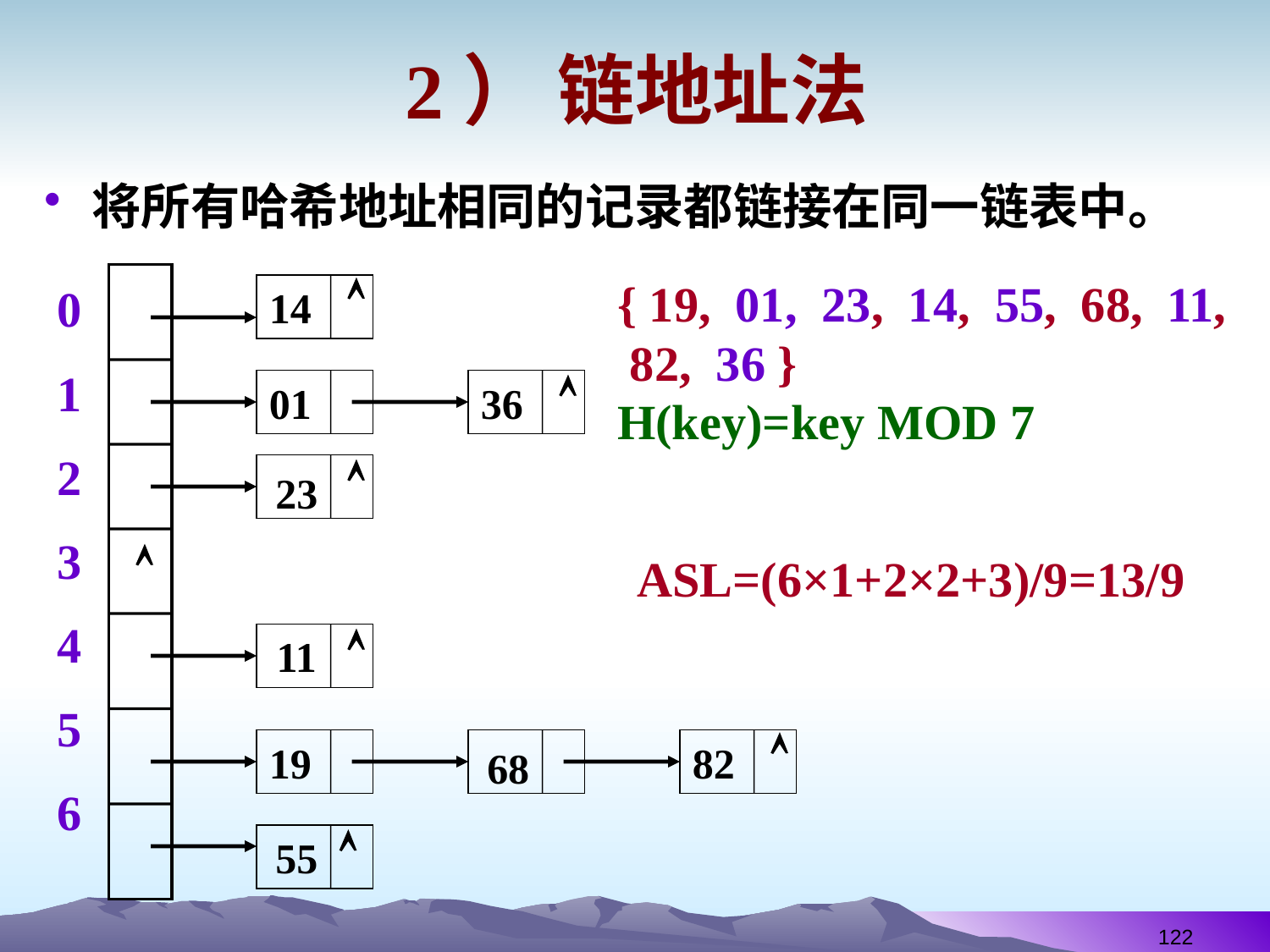

# 2） 链地址法
将所有哈希地址相同的记录都链接在同一链表中。

0
1
2
3
4
5
6

∧

∧
14

{ 19,  01,  23,  14,  55,  68,  11,  82,  36 }
H(key)=key MOD 7
∧
36

01

∧

23

ASL=(6×1+2×2+3)/9=13/9
∧

11

∧
82

19

68

∧

55

122